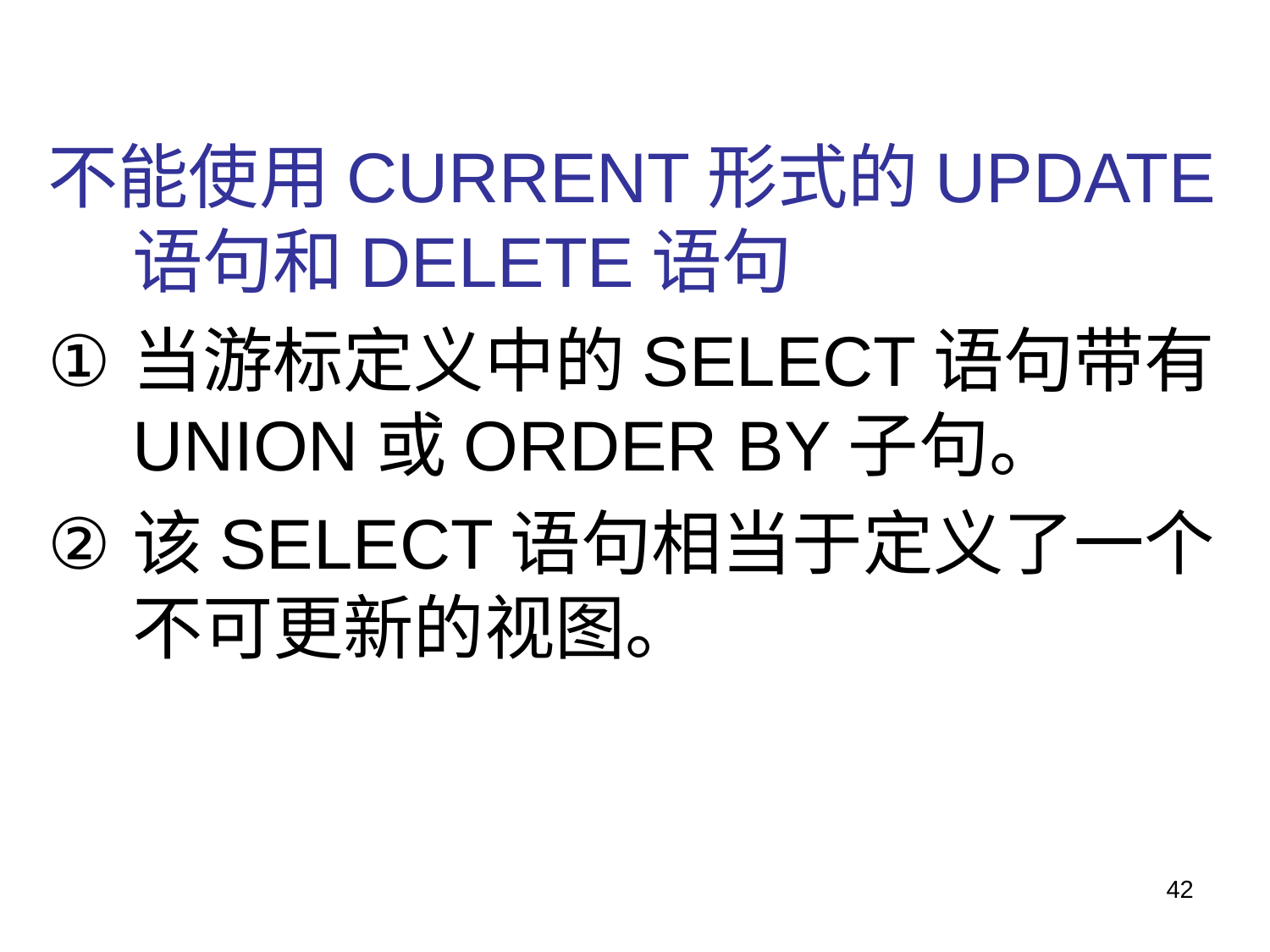

不能使用CURRENT形式的UPDATE语句和DELETE语句
当游标定义中的SELECT语句带有UNION或ORDER BY子句。
该SELECT语句相当于定义了一个不可更新的视图。
42